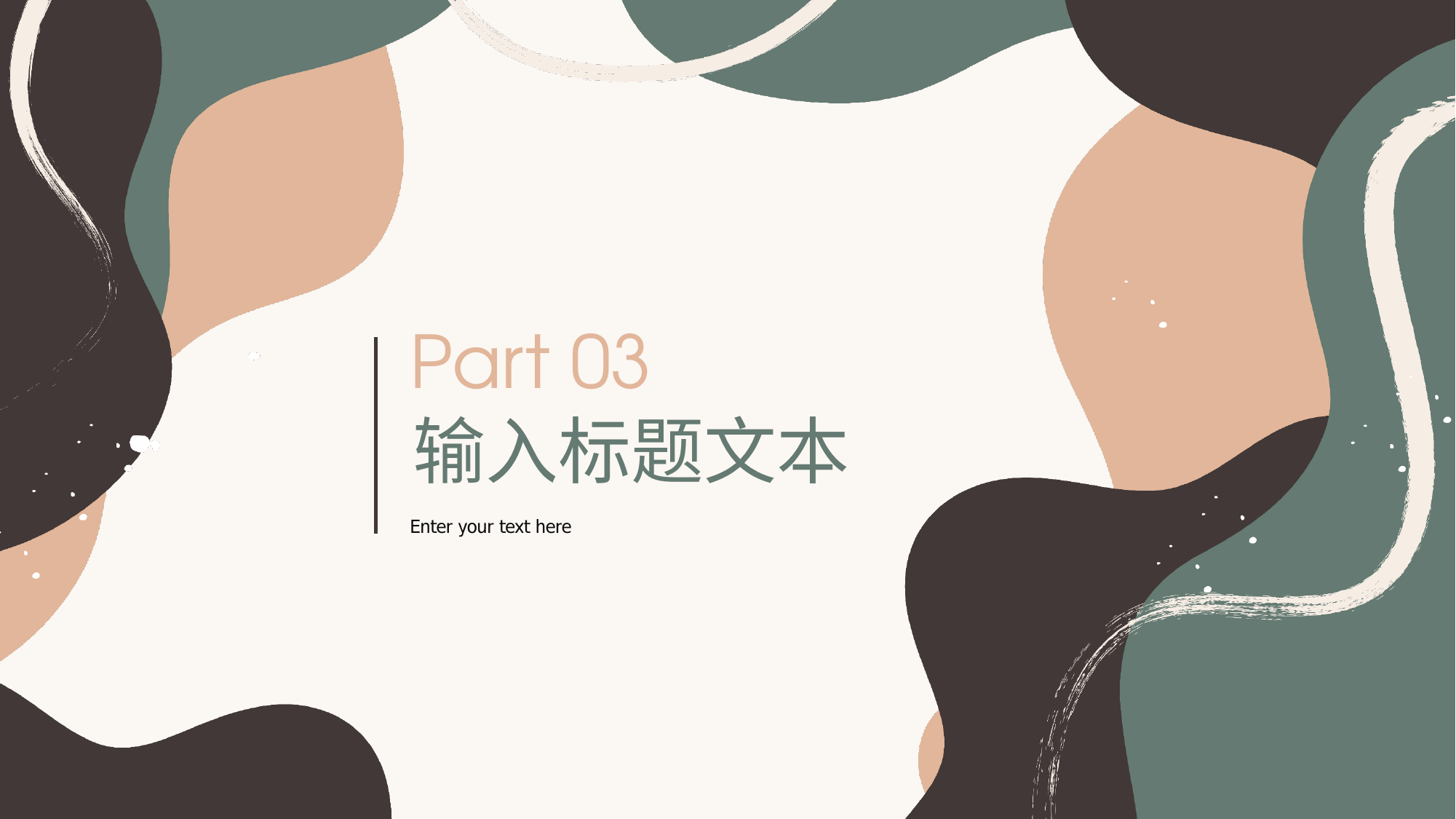

Part 03
输入标题文本
Enter your text here